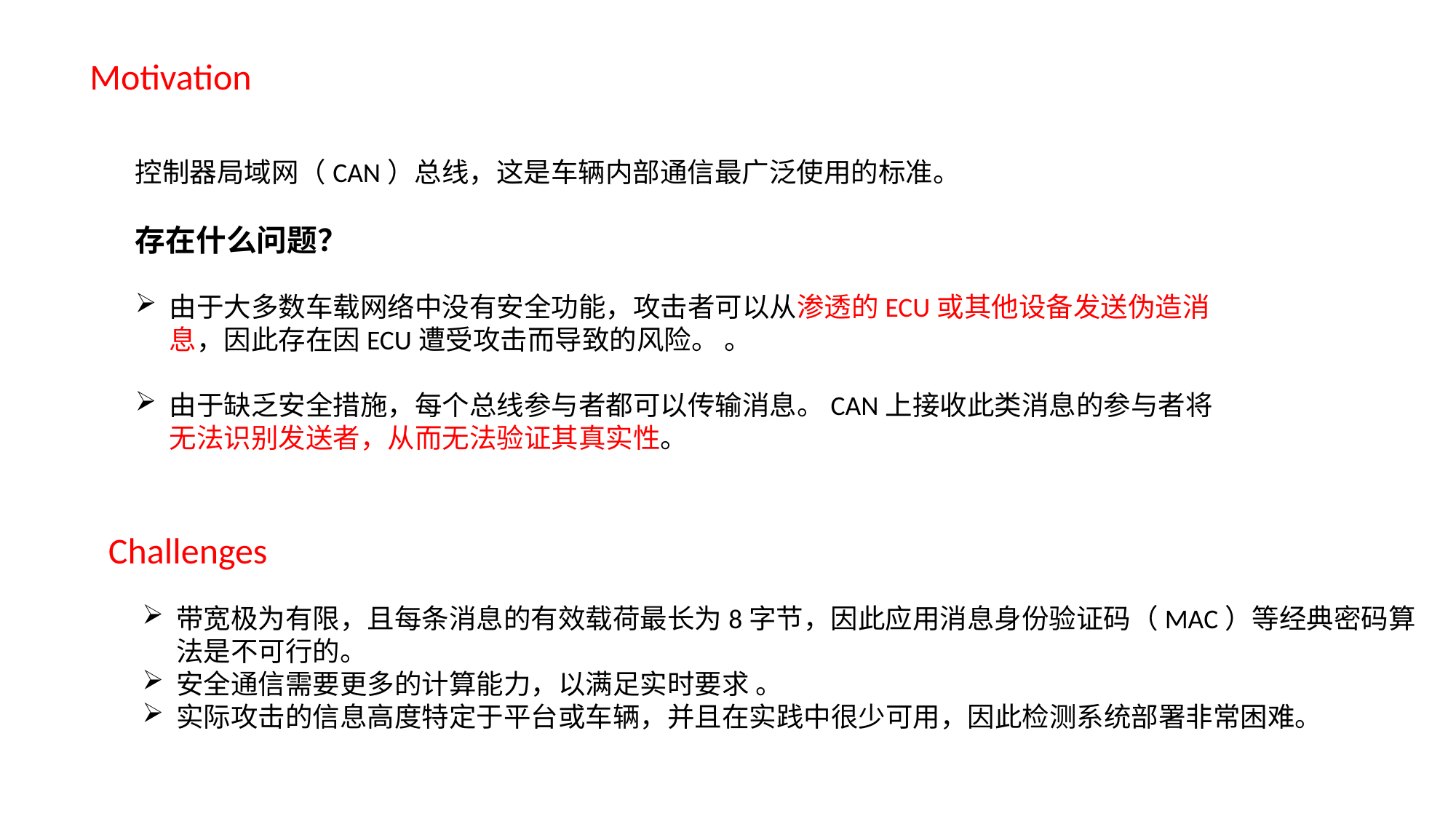

Motivation

控制器局域网（CAN）总线，这是车辆内部通信最广泛使用的标准。

存在什么问题？

由于大多数车载网络中没有安全功能，攻击者可以从渗透的ECU或其他设备发送伪造消息，因此存在因ECU遭受攻击而导致的风险。 。

由于缺乏安全措施，每个总线参与者都可以传输消息。CAN上接收此类消息的参与者将无法识别发送者，从而无法验证其真实性。

Challenges
带宽极为有限，且每条消息的有效载荷最长为8字节，因此应用消息身份验证码（MAC）等经典密码算法是不可行的。
安全通信需要更多的计算能力，以满足实时要求 。
实际攻击的信息高度特定于平台或车辆，并且在实践中很少可用，因此检测系统部署非常困难。